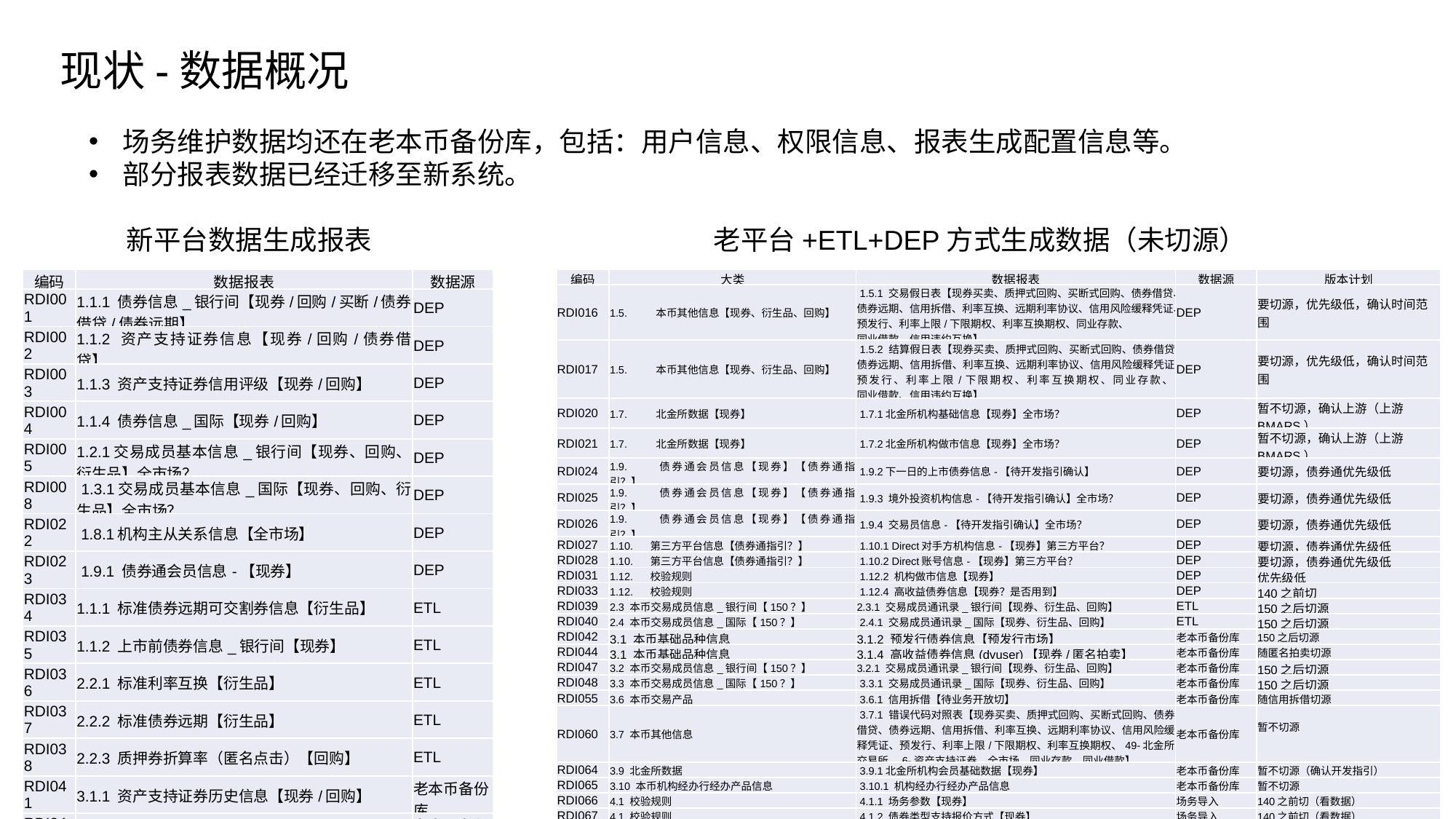

# 现状-数据概况
场务维护数据均还在老本币备份库，包括：用户信息、权限信息、报表生成配置信息等。
部分报表数据已经迁移至新系统。
新平台数据生成报表
老平台+ETL+DEP方式生成数据（未切源）
| 编码 | 数据报表 | 数据源 |
| --- | --- | --- |
| RDI001 | 1.1.1 债券信息\_银行间【现券/回购/买断/债券借贷/债券远期】 | DEP |
| RDI002 | 1.1.2 资产支持证券信息【现券/回购/债券借贷】 | DEP |
| RDI003 | 1.1.3 资产支持证券信用评级【现券/回购】 | DEP |
| RDI004 | 1.1.4 债券信息\_国际【现券/回购】 | DEP |
| RDI005 | 1.2.1交易成员基本信息\_银行间【现券、回购、衍生品】全市场？ | DEP |
| RDI008 | 1.3.1交易成员基本信息\_国际【现券、回购、衍生品】全市场？ | DEP |
| RDI022 | 1.8.1机构主从关系信息【全市场】 | DEP |
| RDI023 | 1.9.1 债券通会员信息-【现券】 | DEP |
| RDI034 | 1.1.1 标准债券远期可交割券信息【衍生品】 | ETL |
| RDI035 | 1.1.2 上市前债券信息\_银行间【现券】 | ETL |
| RDI036 | 2.2.1 标准利率互换【衍生品】 | ETL |
| RDI037 | 2.2.2 标准债券远期【衍生品】 | ETL |
| RDI038 | 2.2.3 质押券折算率（匿名点击）【回购】 | ETL |
| RDI041 | 3.1.1 资产支持证券历史信息【现券/回购】 | 老本币备份库 |
| RDI043 | 3.1.3 上市前债券信息\_银行间【现券】 | 老本币备份库 |
| RDI045 | 3.1.5 债券信息\_银行间【现券/回购】 | 老本币备份库 |
| RDI046 | 3.1.6 债券信息\_国际【现券/回购】 | 老本币备份库 |
| RDI057 | 3.6.3 利率互换（固浮）【衍生品】 | DEP（190版本） |
| 编码 | 大类 | 数据报表 | 数据源 | 版本计划 |
| --- | --- | --- | --- | --- |
| RDI016 | 1.5.         本币其他信息【现券、衍生品、回购】 | 1.5.1 交易假日表【现券买卖、质押式回购、买断式回购、债券借贷、债券远期、信用拆借、利率互换、远期利率协议、信用风险缓释凭证、预发行、利率上限/下限期权、利率互换期权、同业存款、 同业借款、信用违约互换】 | DEP | 要切源，优先级低，确认时间范围 |
| RDI017 | 1.5.         本币其他信息【现券、衍生品、回购】 | 1.5.2 结算假日表【现券买卖、质押式回购、买断式回购、债券借贷、债券远期、信用拆借、利率互换、远期利率协议、信用风险缓释凭证、预发行、利率上限/下限期权、利率互换期权、同业存款、 同业借款、信用违约互换】 | DEP | 要切源，优先级低，确认时间范围 |
| RDI020 | 1.7.         北金所数据【现券】 | 1.7.1北金所机构基础信息【现券】全市场？ | DEP | 暂不切源，确认上游（上游BMARS） |
| RDI021 | 1.7.         北金所数据【现券】 | 1.7.2北金所机构做市信息【现券】全市场？ | DEP | 暂不切源，确认上游（上游BMARS） |
| RDI024 | 1.9.         债券通会员信息【现券】【债券通指引？】 | 1.9.2下一日的上市债券信息-【待开发指引确认】 | DEP | 要切源，债券通优先级低 |
| RDI025 | 1.9.         债券通会员信息【现券】【债券通指引？】 | 1.9.3 境外投资机构信息-【待开发指引确认】全市场？ | DEP | 要切源，债券通优先级低 |
| RDI026 | 1.9.         债券通会员信息【现券】【债券通指引？】 | 1.9.4 交易员信息-【待开发指引确认】全市场？ | DEP | 要切源，债券通优先级低 |
| RDI027 | 1.10.     第三方平台信息【债券通指引？】 | 1.10.1 Direct对手方机构信息-【现券】第三方平台？ | DEP | 要切源，债券通优先级低 |
| RDI028 | 1.10.     第三方平台信息【债券通指引？】 | 1.10.2 Direct账号信息-【现券】第三方平台？ | DEP | 要切源，债券通优先级低 |
| RDI031 | 1.12.     校验规则 | 1.12.2 机构做市信息【现券】 | DEP | 优先级低 |
| RDI033 | 1.12.     校验规则 | 1.12.4 高收益债券信息【现券？是否用到】 | DEP | 140之前切 |
| RDI039 | 2.3 本币交易成员信息\_银行间【150？】 | 2.3.1 交易成员通讯录\_银行间【现券、衍生品、回购】 | ETL | 150之后切源 |
| RDI040 | 2.4 本币交易成员信息\_国际【150？】 | 2.4.1 交易成员通讯录\_国际【现券、衍生品、回购】 | ETL | 150之后切源 |
| RDI042 | 3.1 本币基础品种信息 | 3.1.2 预发行债券信息【预发行市场】 | 老本币备份库 | 150之后切源 |
| RDI044 | 3.1 本币基础品种信息 | 3.1.4 高收益债券信息(dvuser)【现券/匿名拍卖】 | 老本币备份库 | 随匿名拍卖切源 |
| RDI047 | 3.2 本币交易成员信息\_银行间【150？】 | 3.2.1 交易成员通讯录\_银行间【现券、衍生品、回购】 | 老本币备份库 | 150之后切源 |
| RDI048 | 3.3 本币交易成员信息\_国际【150？】 | 3.3.1 交易成员通讯录\_国际【现券、衍生品、回购】 | 老本币备份库 | 150之后切源 |
| RDI055 | 3.6 本币交易产品 | 3.6.1 信用拆借【待业务开放切】 | 老本币备份库 | 随信用拆借切源 |
| RDI060 | 3.7 本币其他信息 | 3.7.1 错误代码对照表【现券买卖、质押式回购、买断式回购、债券借贷、债券远期、信用拆借、利率互换、远期利率协议、信用风险缓释凭证、预发行、利率上限/下限期权、利率互换期权、49-北金所、交易所、6-资产支持证券、全市场、同业存款、同业借款】 | 老本币备份库 | 暂不切源 |
| RDI064 | 3.9 北金所数据 | 3.9.1北金所机构会员基础数据【现券】 | 老本币备份库 | 暂不切源（确认开发指引） |
| RDI065 | 3.10 本币机构经办行经办产品信息 | 3.10.1 机构经办行经办产品信息 | 老本币备份库 | 暂不切源 |
| RDI066 | 4.1 校验规则 | 4.1.1 场务参数【现券】 | 场务导入 | 140之前切（看数据） |
| RDI067 | 4.1 校验规则 | 4.1.2 债券类型支持报价方式【现券】 | 场务导入 | 140之前切（看数据） |
| RDI068 | 4.2货币及债务工具发行系统 | 4.1.3 待发行工具 |  | 暂不切源 |